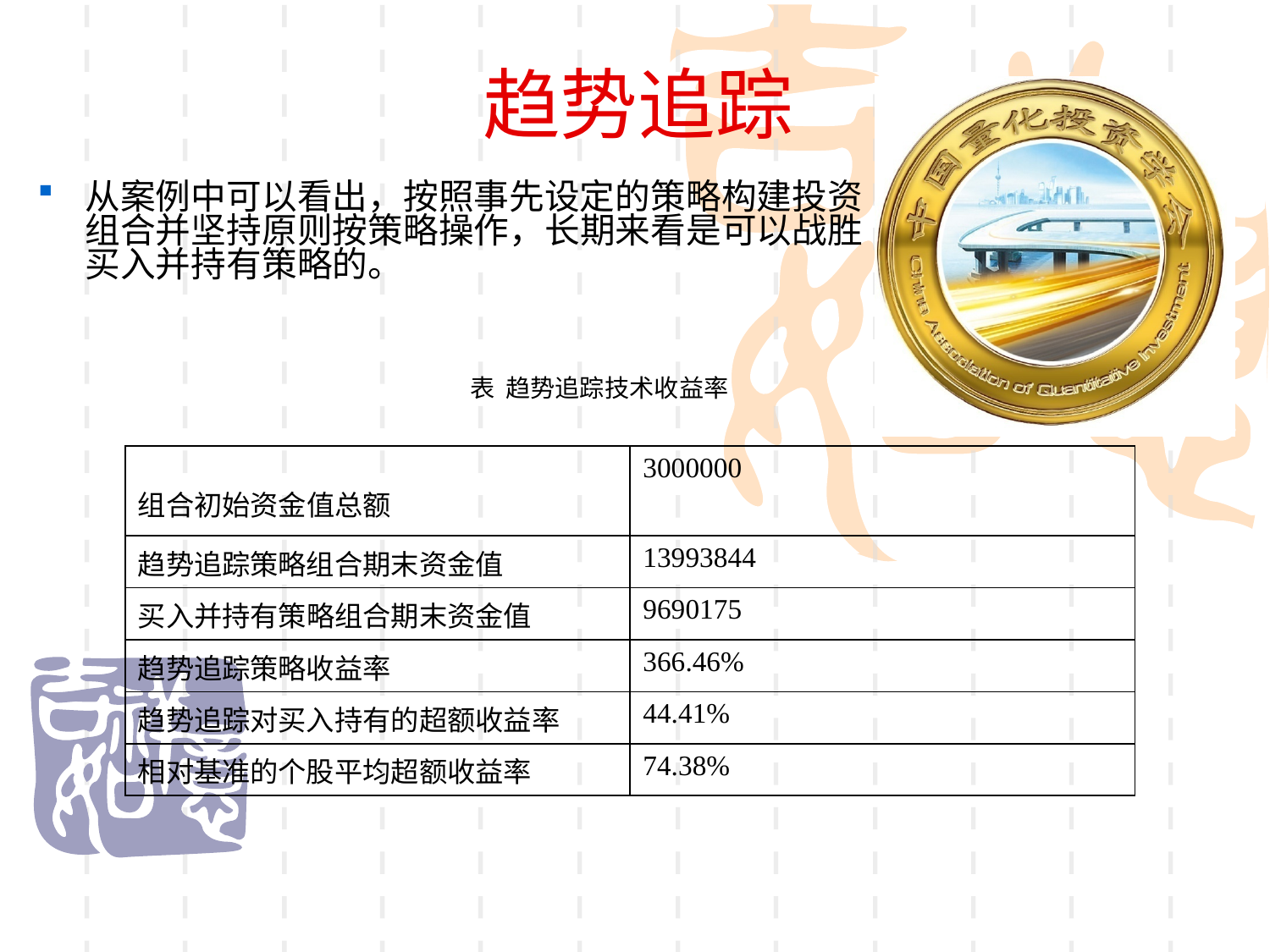

趋势追踪
从案例中可以看出，按照事先设定的策略构建投资
组合并坚持原则按策略操作，长期来看是可以战胜
买入并持有策略的。
表  趋势追踪技术收益率

| 组合初始资金值总额 | 3000000 |
| --- | --- |
| 趋势追踪策略组合期末资金值 | 13993844 |
| 买入并持有策略组合期末资金值 | 9690175 |
| 趋势追踪策略收益率 | 366.46% |
| 趋势追踪对买入持有的超额收益率 | 44.41% |
| 相对基准的个股平均超额收益率 | 74.38% |